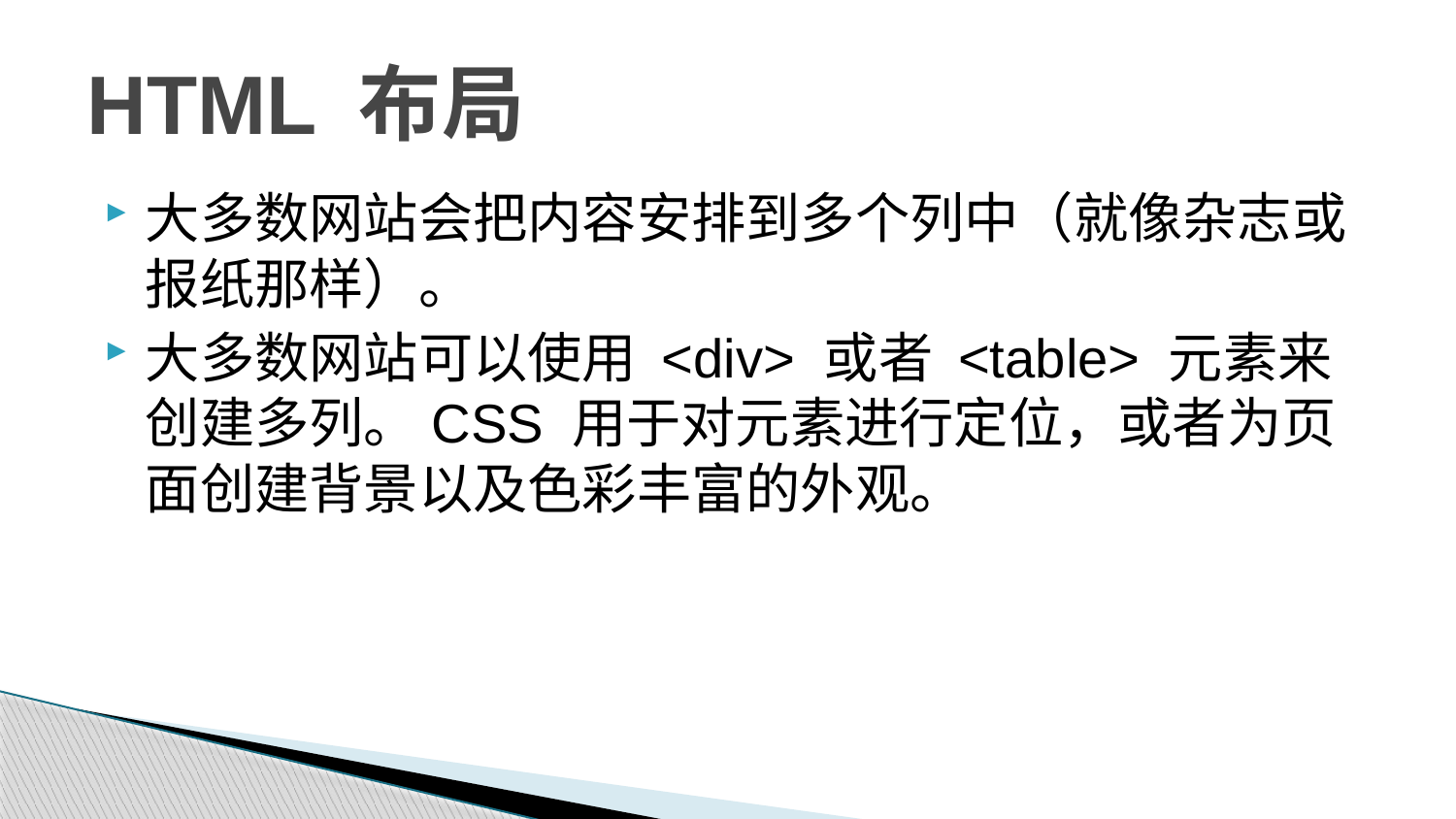

# HTML 布局
大多数网站会把内容安排到多个列中（就像杂志或报纸那样）。
大多数网站可以使用 <div> 或者 <table> 元素来创建多列。CSS 用于对元素进行定位，或者为页面创建背景以及色彩丰富的外观。